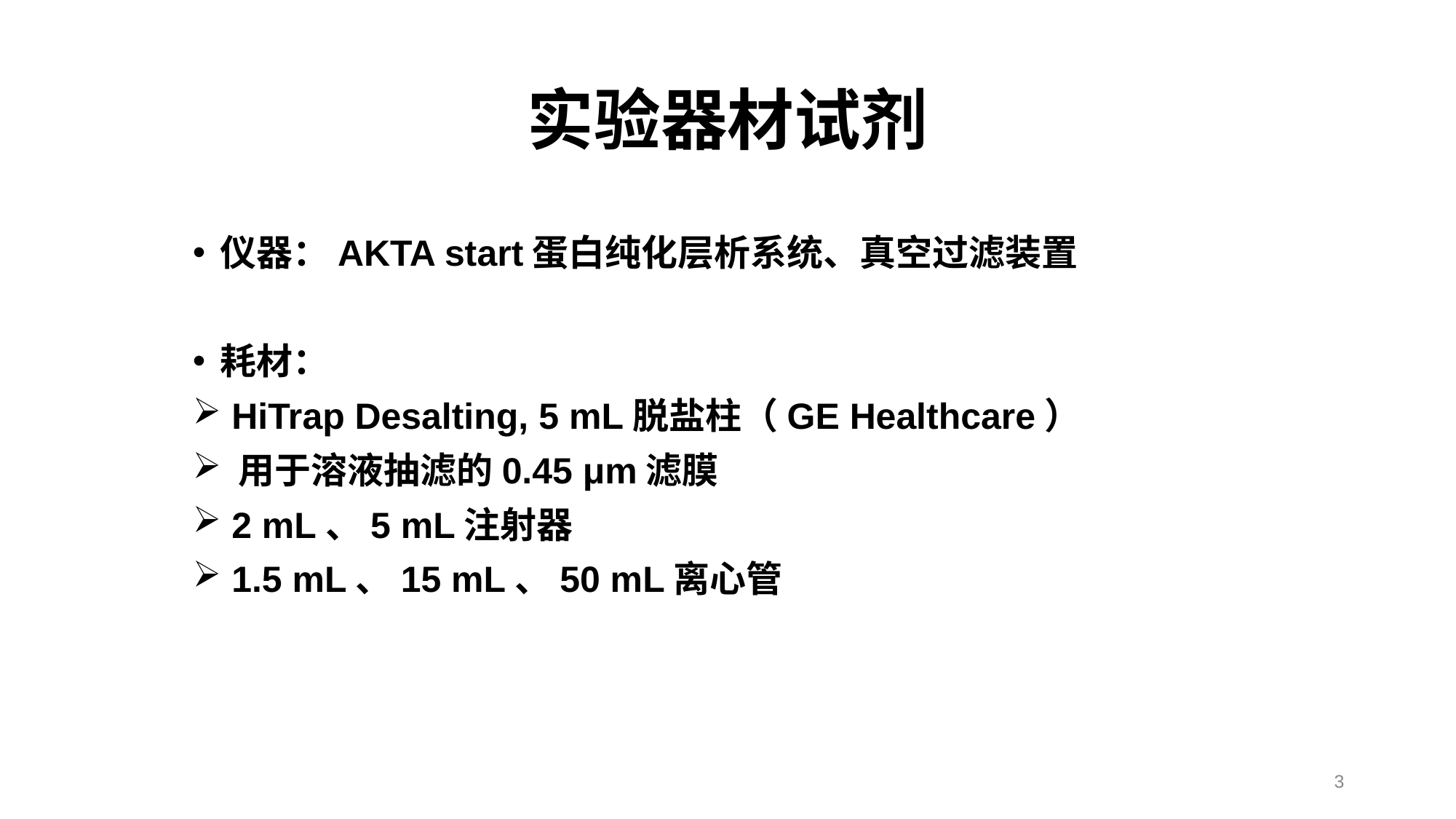

# 实验器材试剂
仪器：AKTA start蛋白纯化层析系统、真空过滤装置

耗材：
 HiTrap Desalting, 5 mL脱盐柱（GE Healthcare）
 用于溶液抽滤的0.45 μm滤膜
 2 mL、5 mL注射器
 1.5 mL、15 mL、50 mL离心管
3